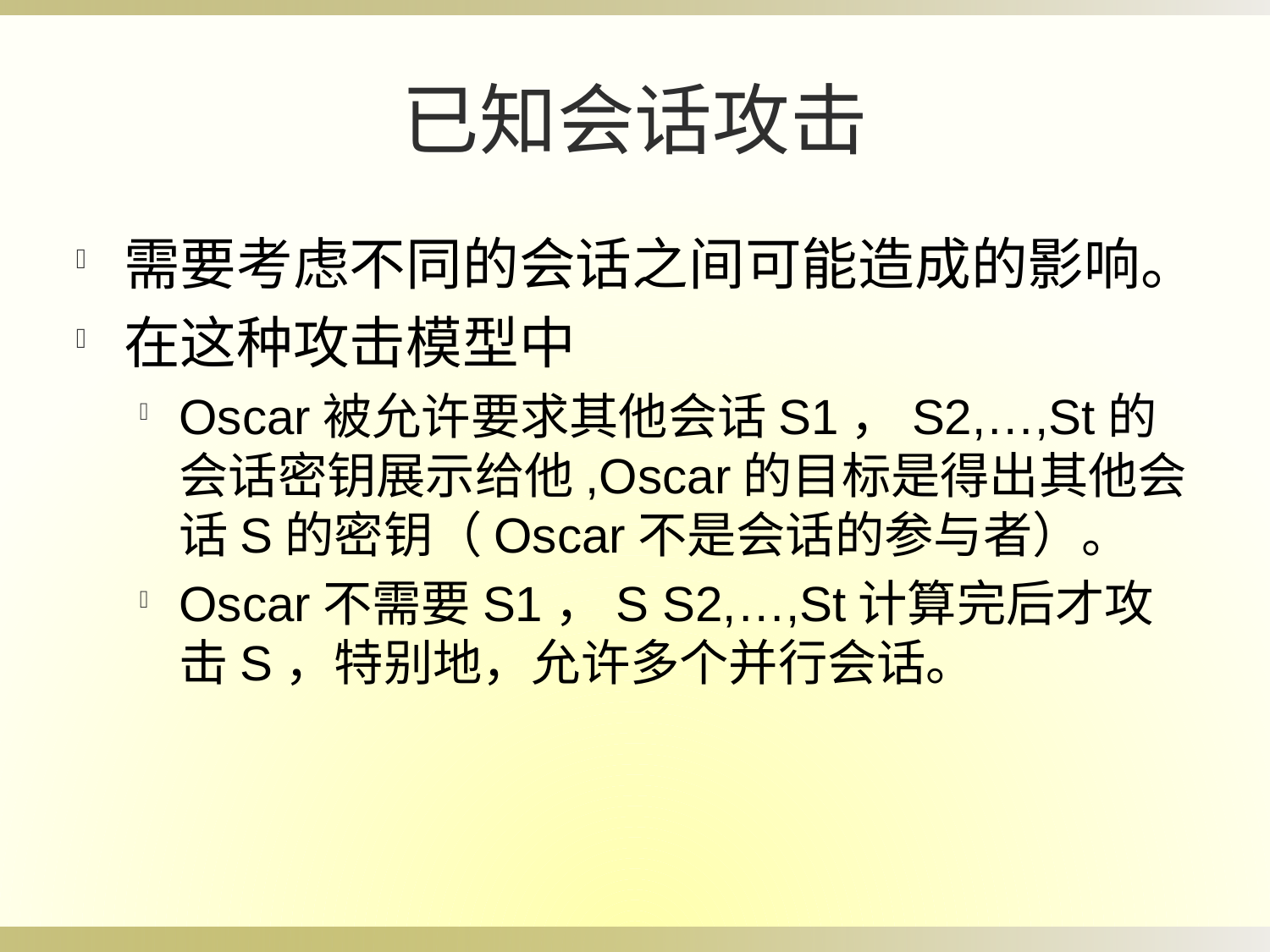

已知会话攻击
需要考虑不同的会话之间可能造成的影响。
在这种攻击模型中
Oscar被允许要求其他会话S1，S2,…,St的会话密钥展示给他,Oscar的目标是得出其他会话S的密钥（Oscar不是会话的参与者）。
Oscar不需要S1，S S2,…,St计算完后才攻击S，特别地，允许多个并行会话。